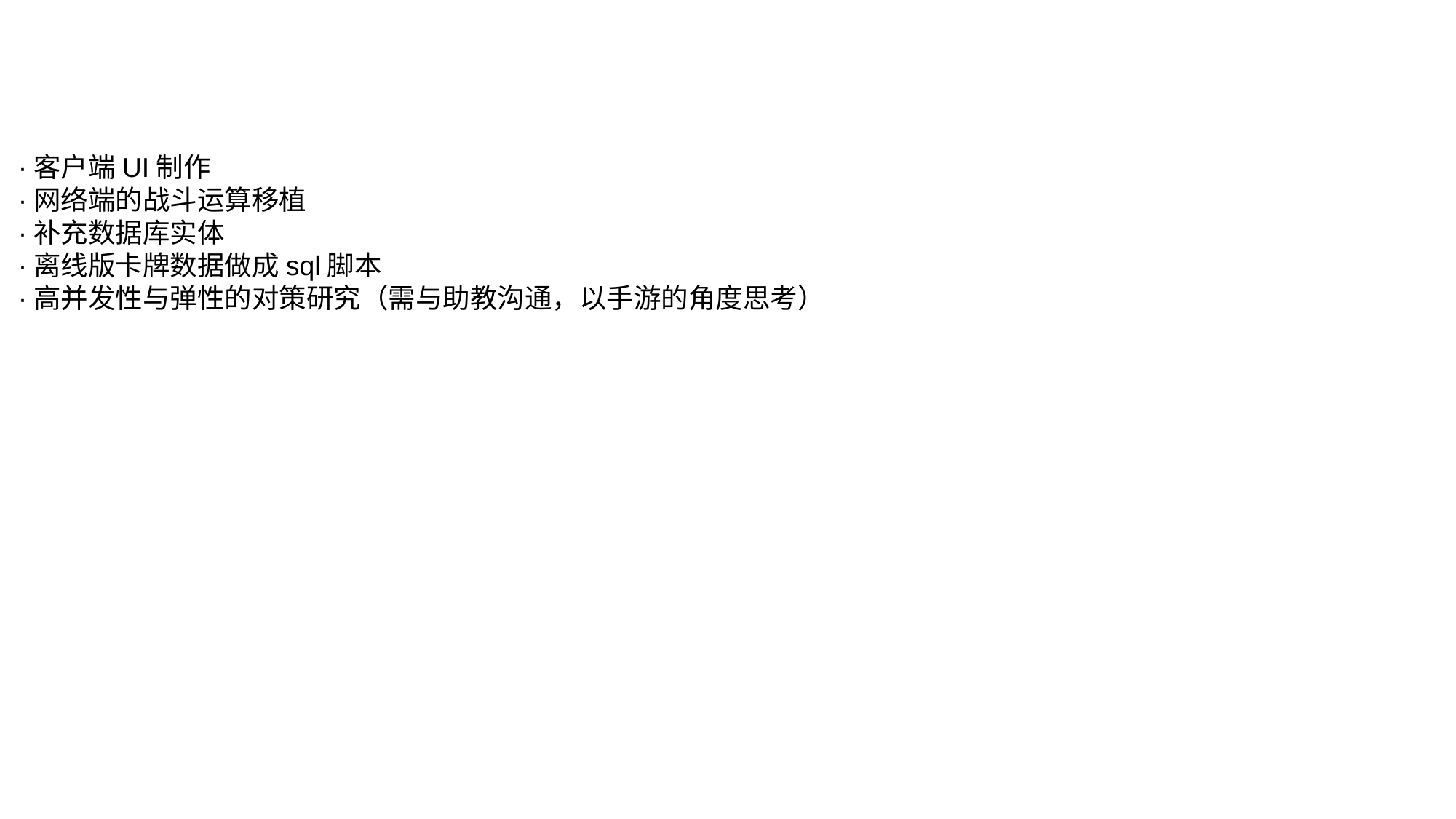

·客户端UI制作
·网络端的战斗运算移植
·补充数据库实体
·离线版卡牌数据做成sql脚本
·高并发性与弹性的对策研究（需与助教沟通，以手游的角度思考）